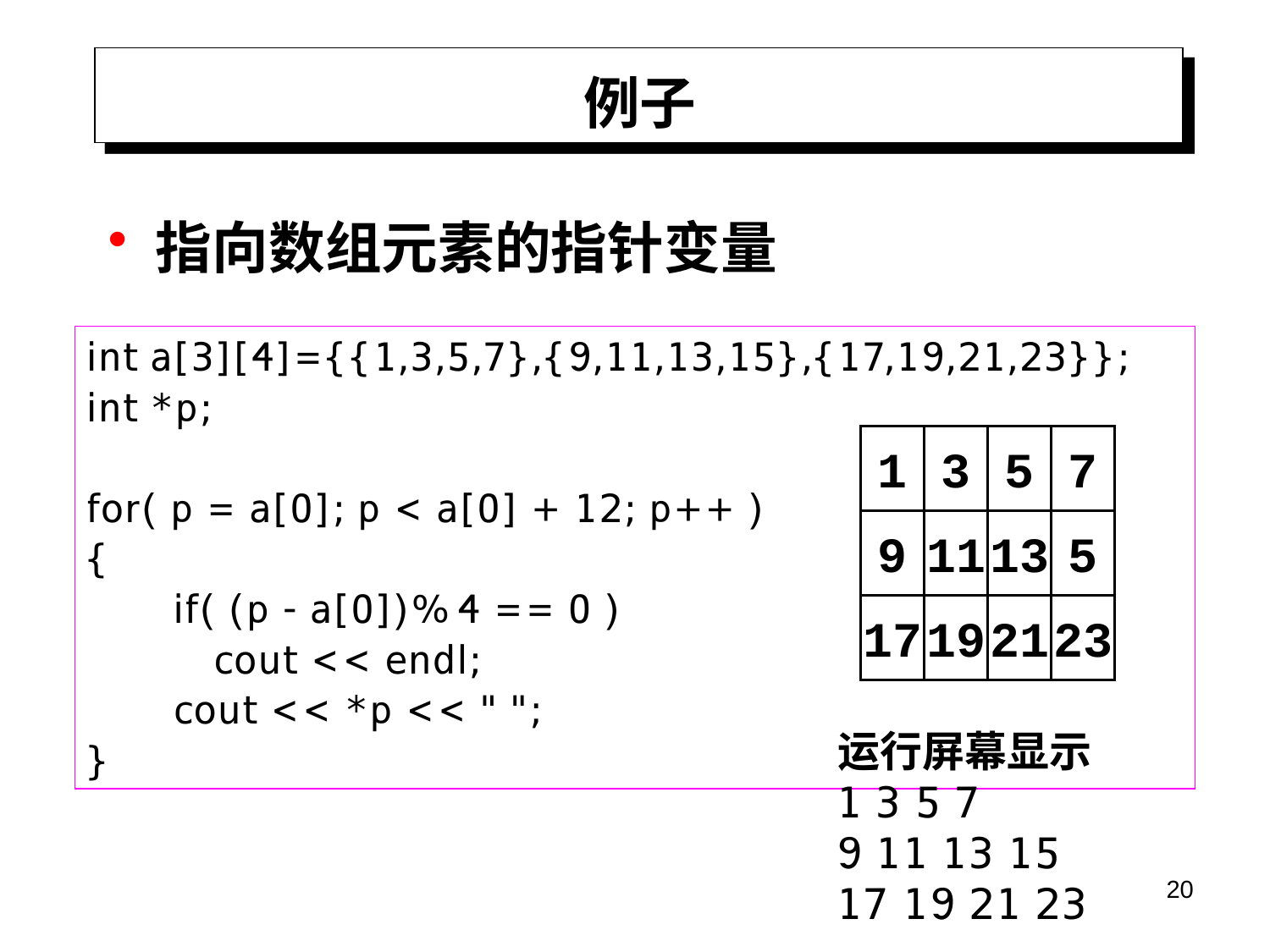

# 例子
指向数组元素的指针变量

int a[3][4]={{1,3,5,7},{9,11,13,15},{17,19,21,23}};
int *p;

for( p = a[0]; p < a[0] + 12; p++ )
{
　　if( (p - a[0])%4 == 0 )
	cout << endl;
　　cout << *p << " ";
}
1
9
17
3
11
19
5
13
21
7
5
23
运行屏幕显示
1 3 5 7
9 11 13 15
17 19 21 23
20